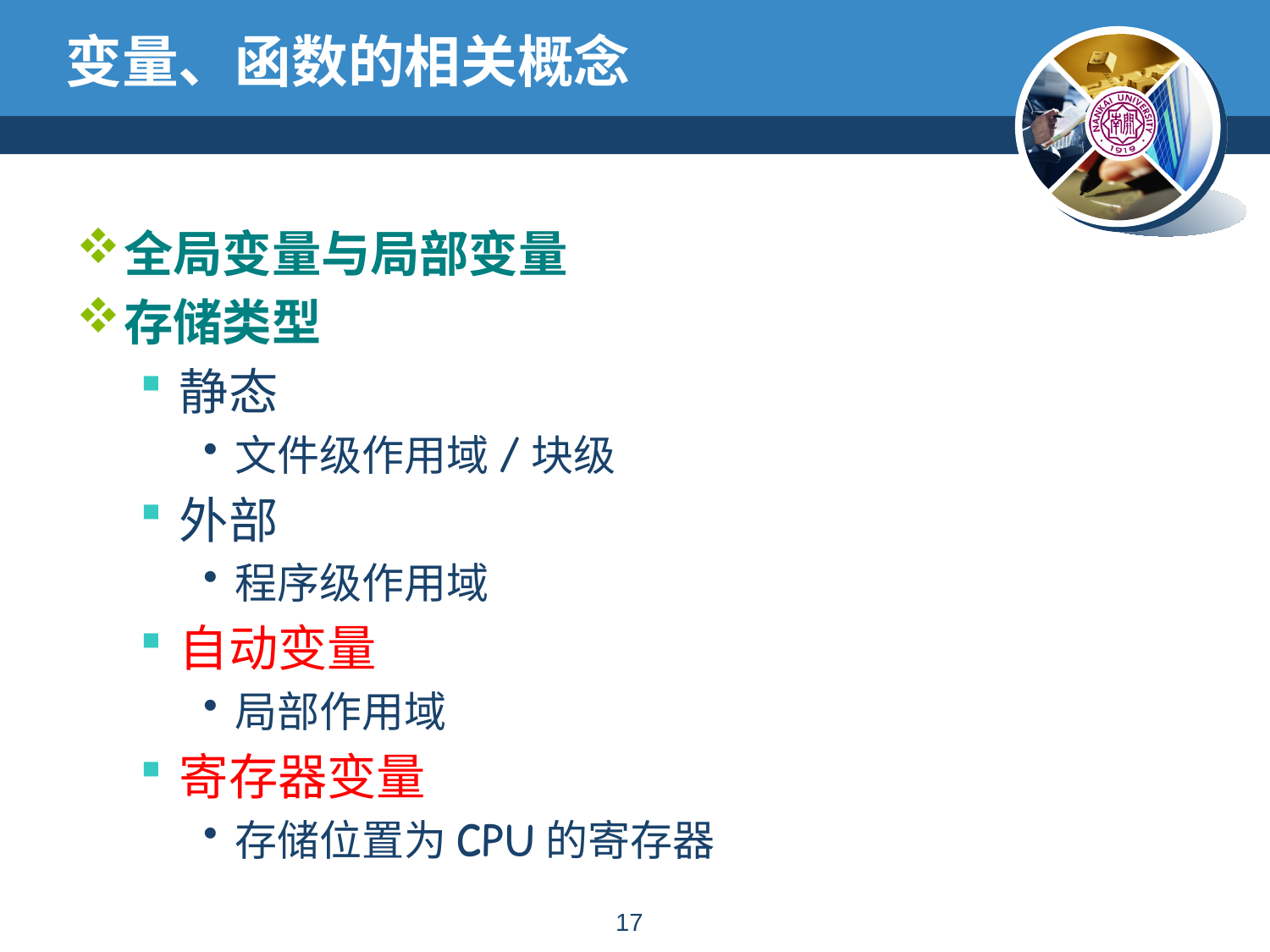

# 变量、函数的相关概念
全局变量与局部变量
存储类型
静态
文件级作用域/块级
外部
程序级作用域
自动变量
局部作用域
寄存器变量
存储位置为CPU的寄存器
17